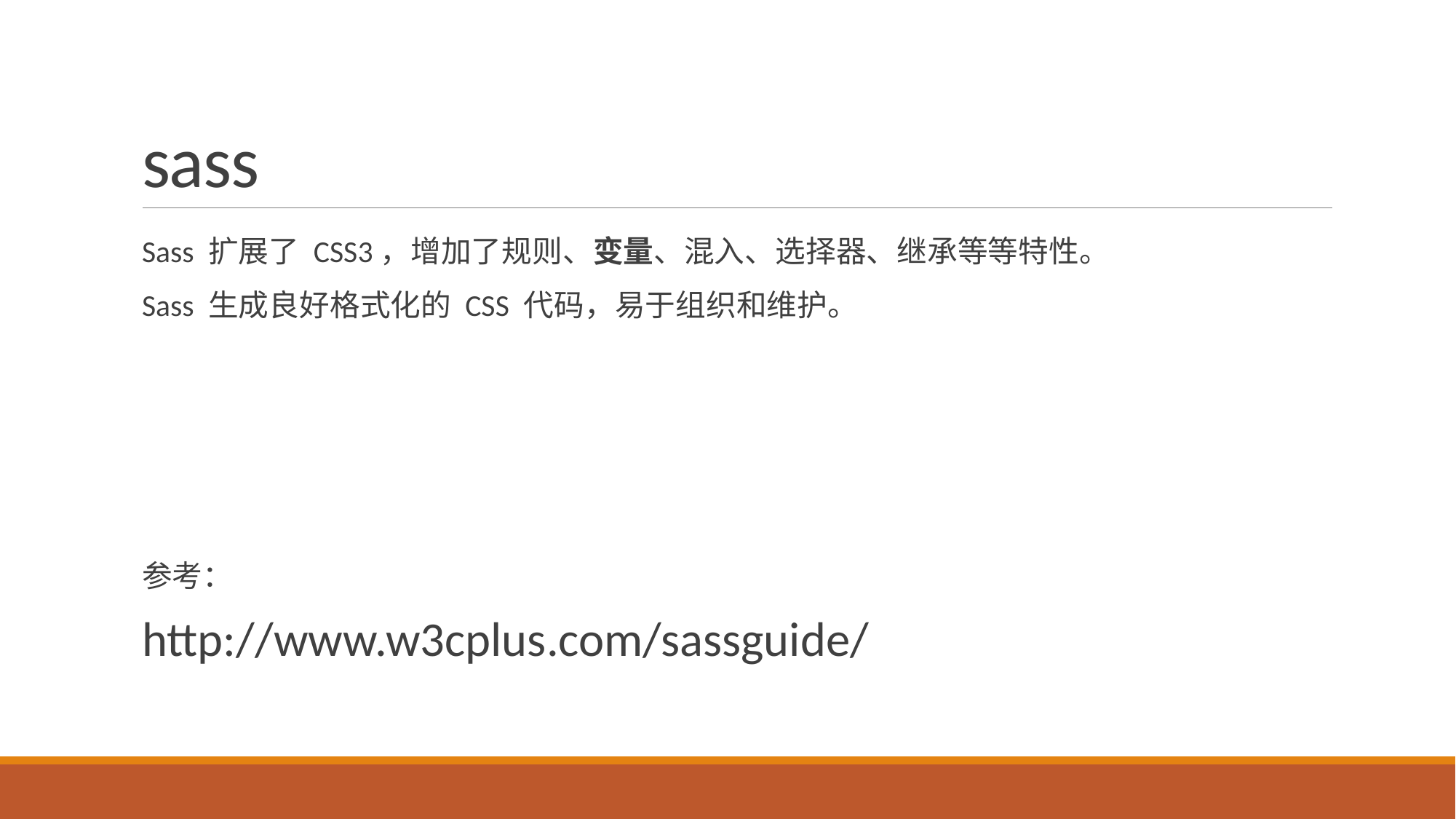

# sass
Sass 扩展了 CSS3，增加了规则、变量、混入、选择器、继承等等特性。
Sass 生成良好格式化的 CSS 代码，易于组织和维护。

参考：
http://www.w3cplus.com/sassguide/